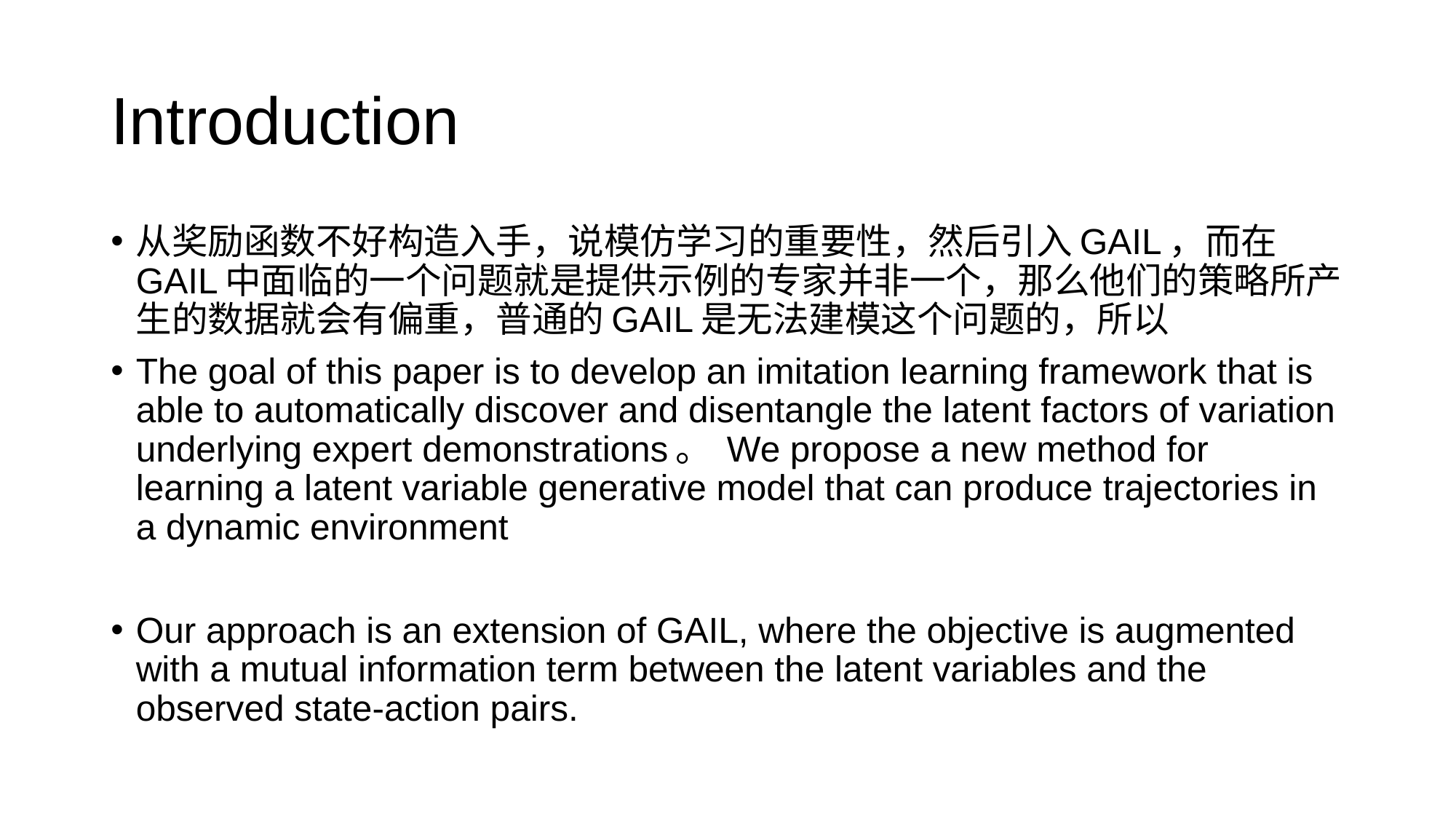

# Introduction
从奖励函数不好构造入手，说模仿学习的重要性，然后引入GAIL，而在GAIL中面临的一个问题就是提供示例的专家并非一个，那么他们的策略所产生的数据就会有偏重，普通的GAIL是无法建模这个问题的，所以
The goal of this paper is to develop an imitation learning framework that is able to automatically discover and disentangle the latent factors of variation underlying expert demonstrations。 We propose a new method for learning a latent variable generative model that can produce trajectories in a dynamic environment

Our approach is an extension of GAIL, where the objective is augmented with a mutual information term between the latent variables and the observed state-action pairs.